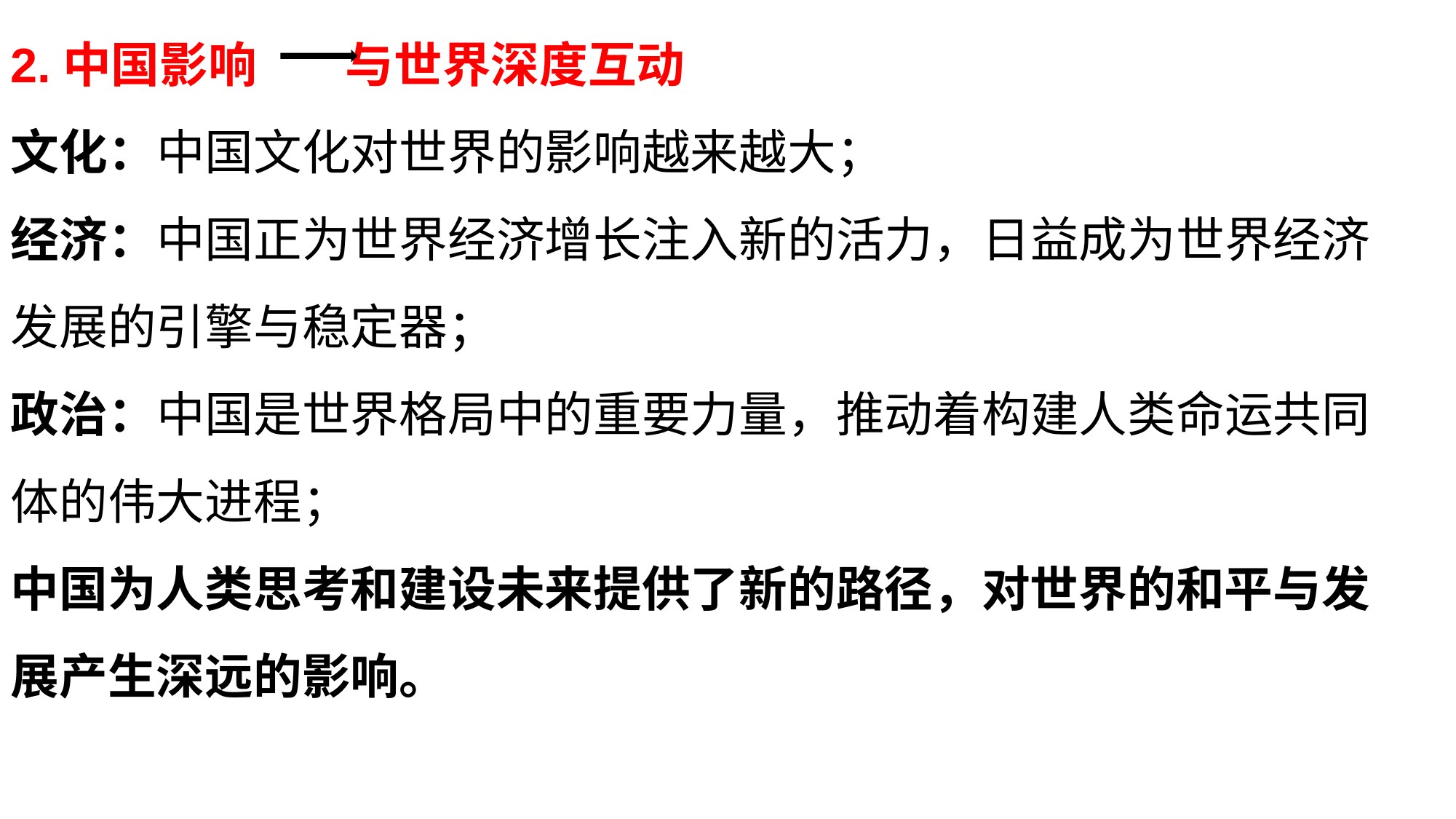

2.中国影响        与世界深度互动
文化：中国文化对世界的影响越来越大；
经济：中国正为世界经济增长注入新的活力，日益成为世界经济发展的引擎与稳定器；
政治：中国是世界格局中的重要力量，推动着构建人类命运共同体的伟大进程；
中国为人类思考和建设未来提供了新的路径，对世界的和平与发展产生深远的影响。